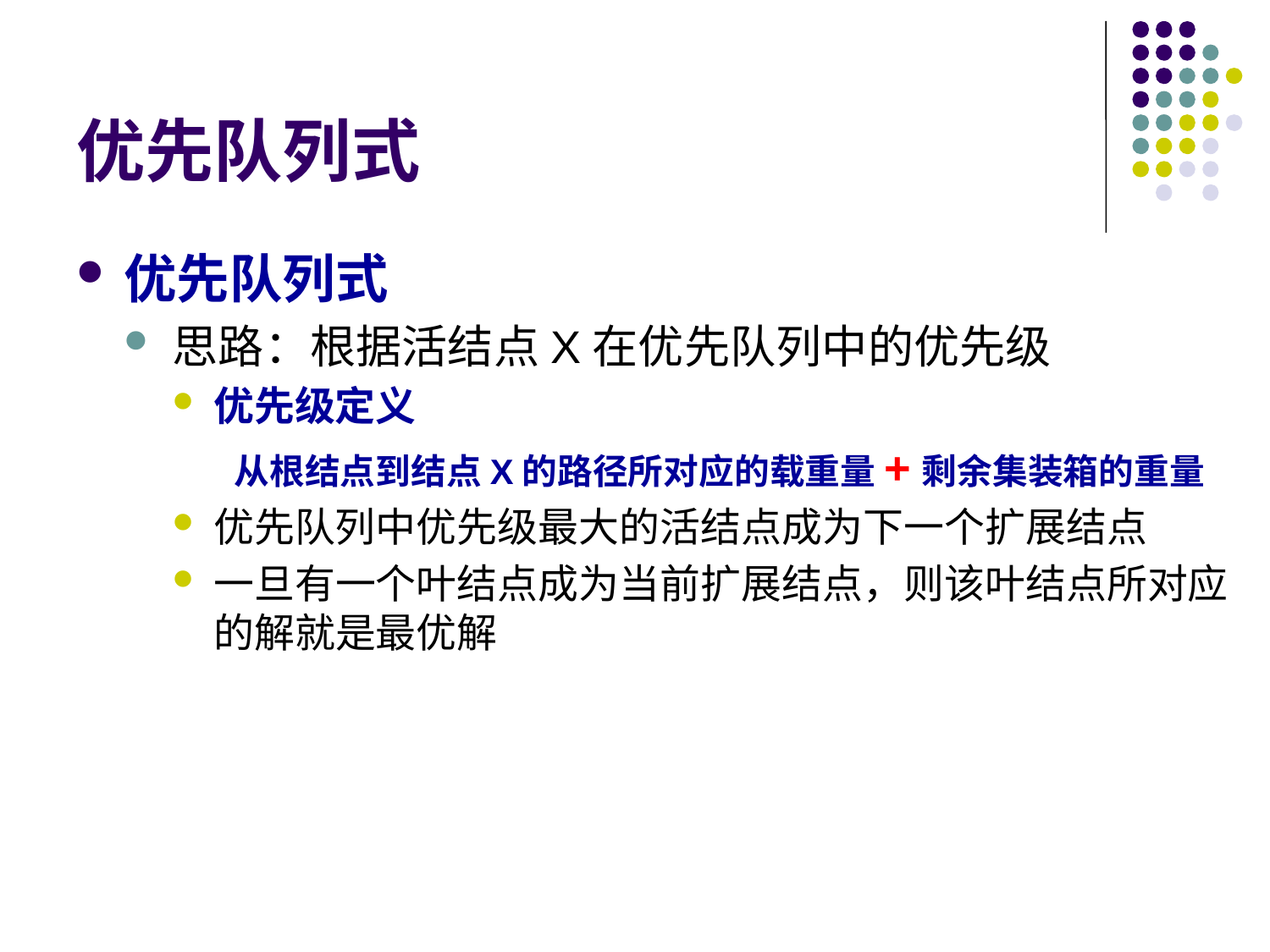

# 优先队列式
优先队列式
思路：根据活结点X在优先队列中的优先级
优先级定义
             从根结点到结点X的路径所对应的载重量+剩余集装箱的重量
优先队列中优先级最大的活结点成为下一个扩展结点
一旦有一个叶结点成为当前扩展结点，则该叶结点所对应的解就是最优解